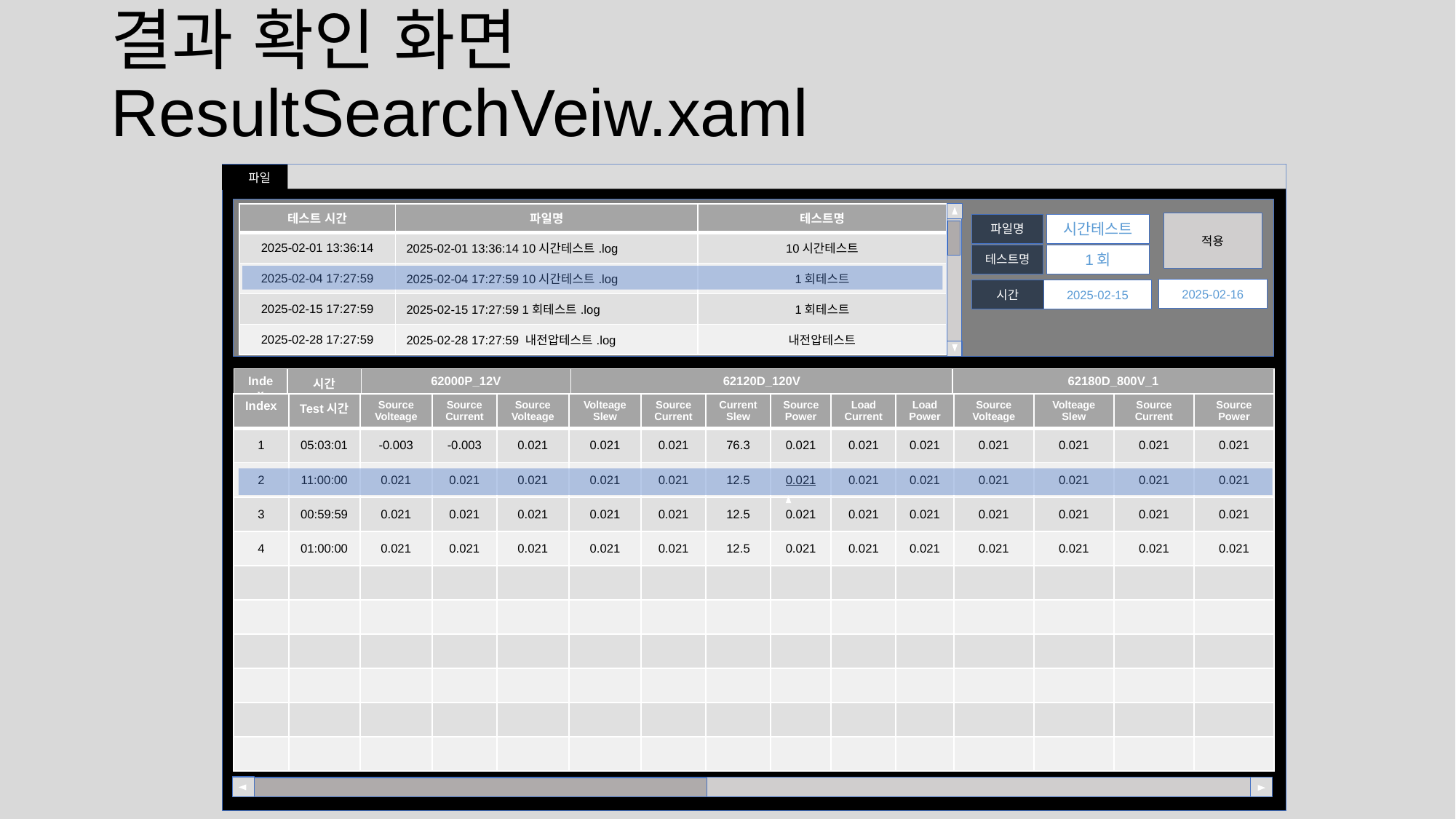

# 결과 확인 화면 ResultSearchVeiw.xaml

파일

| 테스트 시간 | 파일명 | 테스트명 |
| --- | --- | --- |
| 2025-02-01 13:36:14 | 2025-02-01 13:36:14 10시간테스트.log | 10시간테스트 |
| 2025-02-04 17:27:59 | 2025-02-04 17:27:59 10시간테스트.log | 1회테스트 |
| 2025-02-15 17:27:59 | 2025-02-15 17:27:59 1회테스트.log | 1회테스트 |
| 2025-02-28 17:27:59 | 2025-02-28 17:27:59 내전압테스트.log | 내전압테스트 |

적용
파일명
시간테스트

테스트명
1회

2025-02-16
시간
2025-02-15

| Index | 시간 | 62000P\_12V | 62120D\_120V | 62180D\_800V\_1 |
| --- | --- | --- | --- | --- |
| Index | Test시간 | Source Volteage | Source Current | Source Volteage | Volteage Slew | Source Current | Current Slew | Source Power | Load Current | Load Power | Source Volteage | Volteage Slew | Source Current | Source Power |
| --- | --- | --- | --- | --- | --- | --- | --- | --- | --- | --- | --- | --- | --- | --- |
| 1 | 05:03:01 | -0.003 | -0.003 | 0.021 | 0.021 | 0.021 | 76.3 | 0.021 | 0.021 | 0.021 | 0.021 | 0.021 | 0.021 | 0.021 |
| 2 | 11:00:00 | 0.021 | 0.021 | 0.021 | 0.021 | 0.021 | 12.5 | 0.021 | 0.021 | 0.021 | 0.021 | 0.021 | 0.021 | 0.021 |
| 3 | 00:59:59 | 0.021 | 0.021 | 0.021 | 0.021 | 0.021 | 12.5 | 0.021 | 0.021 | 0.021 | 0.021 | 0.021 | 0.021 | 0.021 |
| 4 | 01:00:00 | 0.021 | 0.021 | 0.021 | 0.021 | 0.021 | 12.5 | 0.021 | 0.021 | 0.021 | 0.021 | 0.021 | 0.021 | 0.021 |
|  |  |  |  |  |  |  |  |  |  |  |  |  |  |  |
|  |  |  |  |  |  |  |  |  |  |  |  |  |  |  |
|  |  |  |  |  |  |  |  |  |  |  |  |  |  |  |
|  |  |  |  |  |  |  |  |  |  |  |  |  |  |  |
|  |  |  |  |  |  |  |  |  |  |  |  |  |  |  |
|  |  |  |  |  |  |  |  |  |  |  |  |  |  |  |